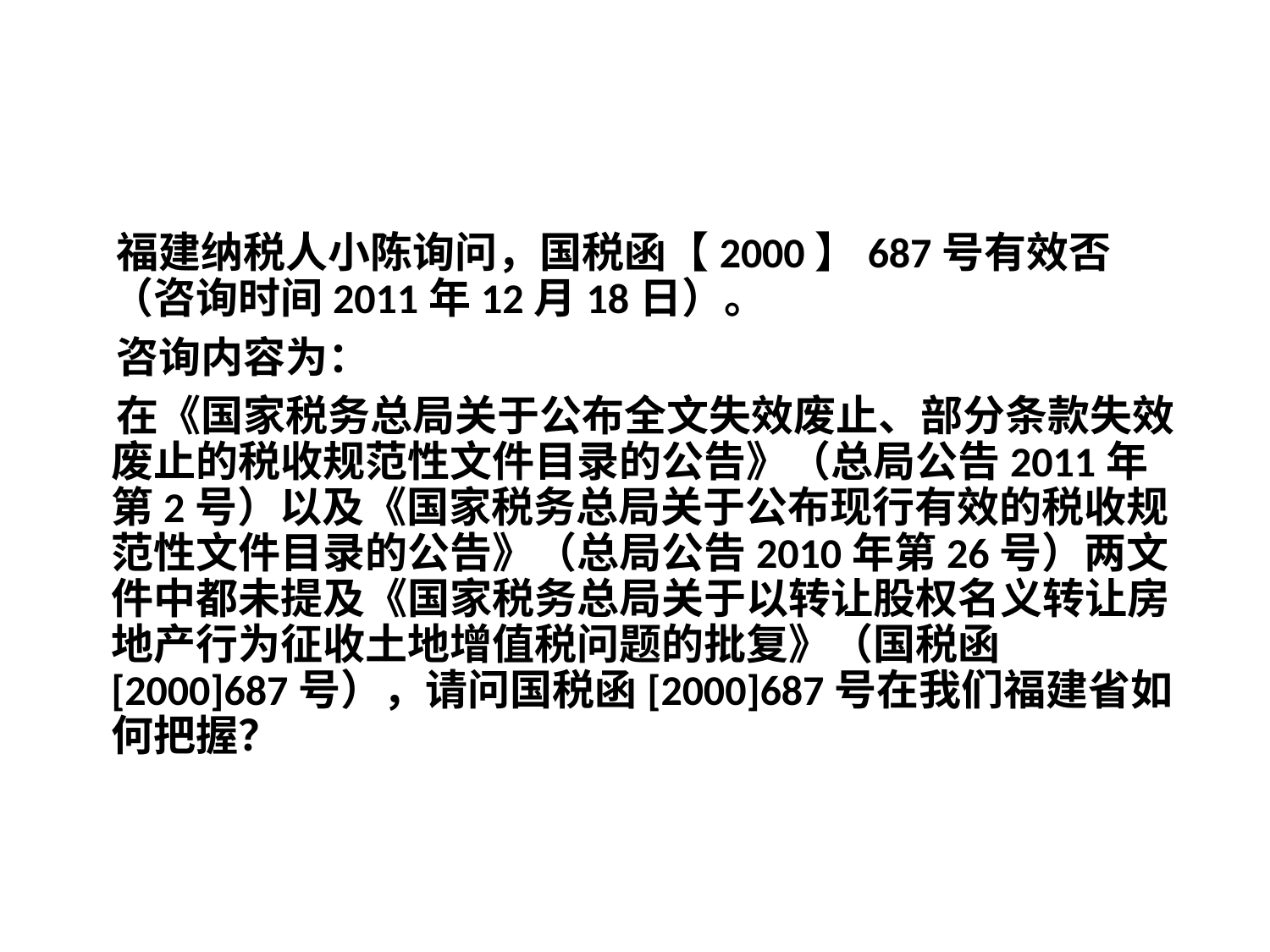

#
  福建纳税人小陈询问，国税函【2000】687号有效否（咨询时间2011年12月18日）。
  咨询内容为：
  在《国家税务总局关于公布全文失效废止、部分条款失效废止的税收规范性文件目录的公告》（总局公告2011年第2号）以及《国家税务总局关于公布现行有效的税收规范性文件目录的公告》（总局公告2010年第26号）两文件中都未提及《国家税务总局关于以转让股权名义转让房地产行为征收土地增值税问题的批复》（国税函[2000]687号），请问国税函[2000]687号在我们福建省如何把握？